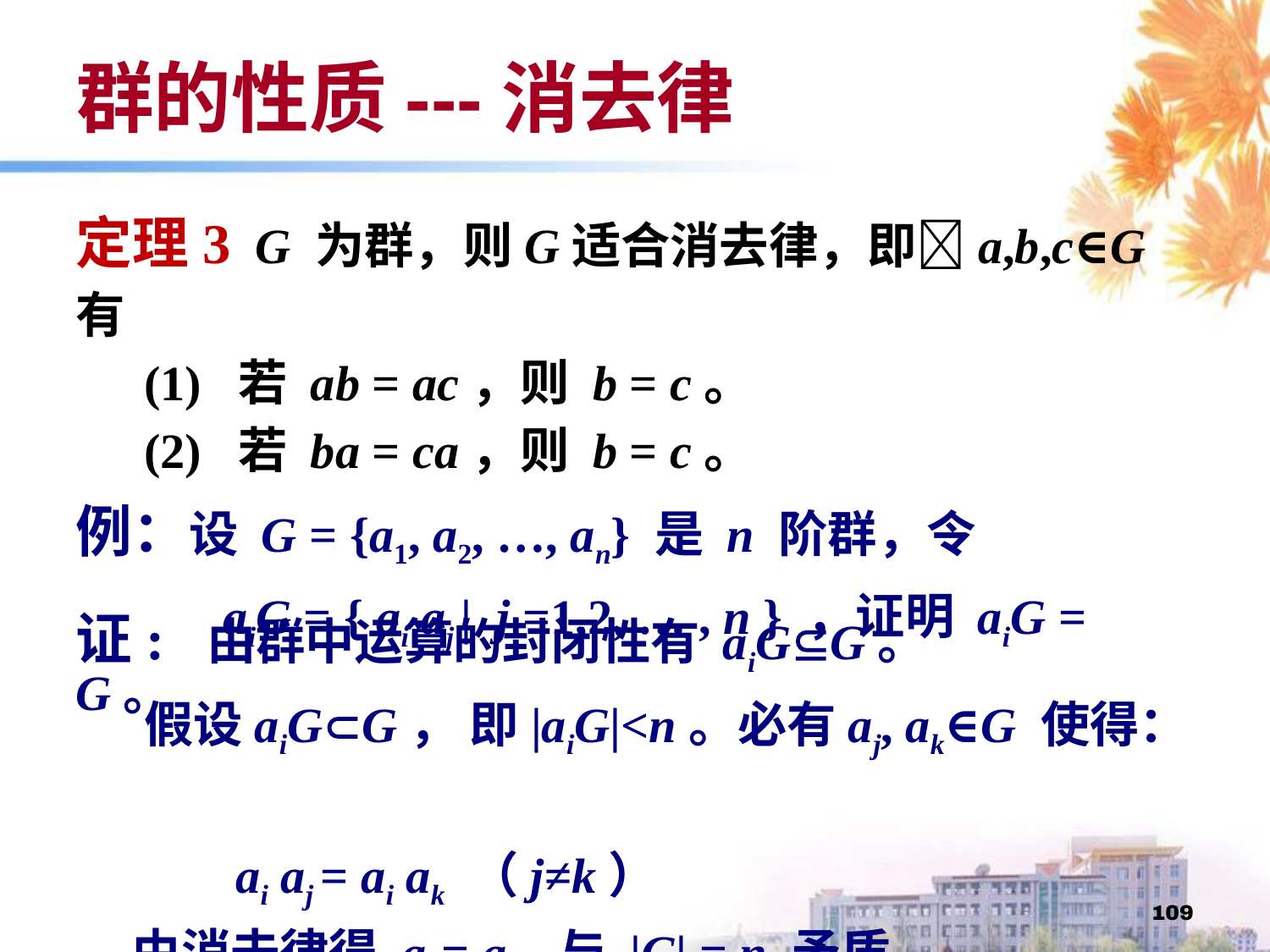

# 群的性质---消去律
定理3  G 为群，则G适合消去律，即∀a,b,c∈G 有
     (1)  若 ab = ac，则 b = c。
     (2)  若 ba = ca，则 b = c。
例：设 G = {a1, a2, …, an} 是 n 阶群，令
            aiG = { ai aj |  j =1,2, … , n } ，证明 aiG = G。
证:  由群中运算的封闭性有 aiG⊆G。
     假设aiG⊂G， 即|aiG|<n。必有aj, ak∈G 使得：
             ai aj = ai ak （j≠k）
     由消去律得 aj = ak, 与 |G| = n 矛盾。
109